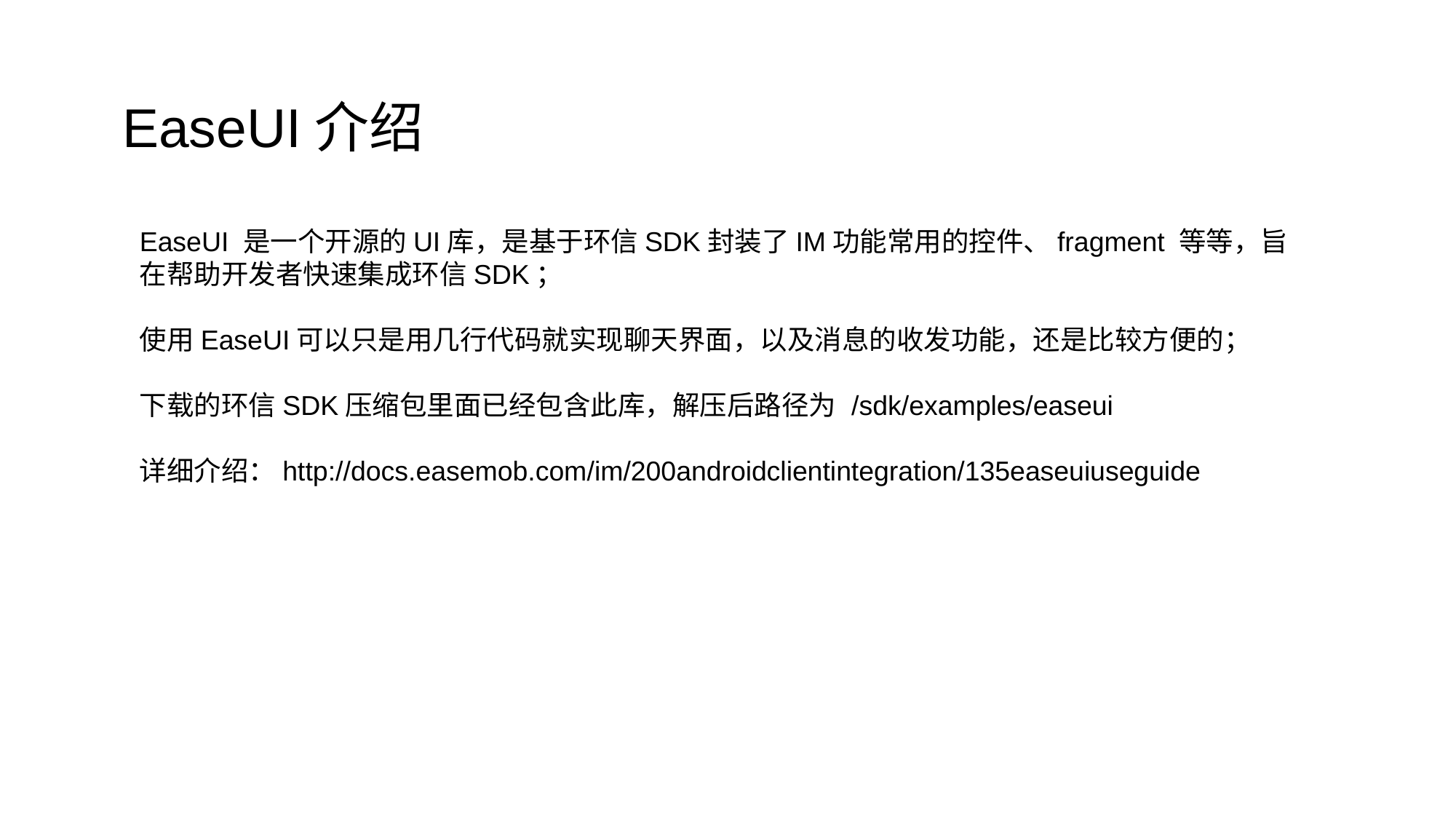

EaseUI介绍
EaseUI 是一个开源的UI库，是基于环信SDK封装了IM功能常用的控件、fragment 等等，旨在帮助开发者快速集成环信SDK；

使用EaseUI可以只是用几行代码就实现聊天界面，以及消息的收发功能，还是比较方便的；

下载的环信SDK压缩包里面已经包含此库，解压后路径为 /sdk/examples/easeui

详细介绍：http://docs.easemob.com/im/200androidclientintegration/135easeuiuseguide